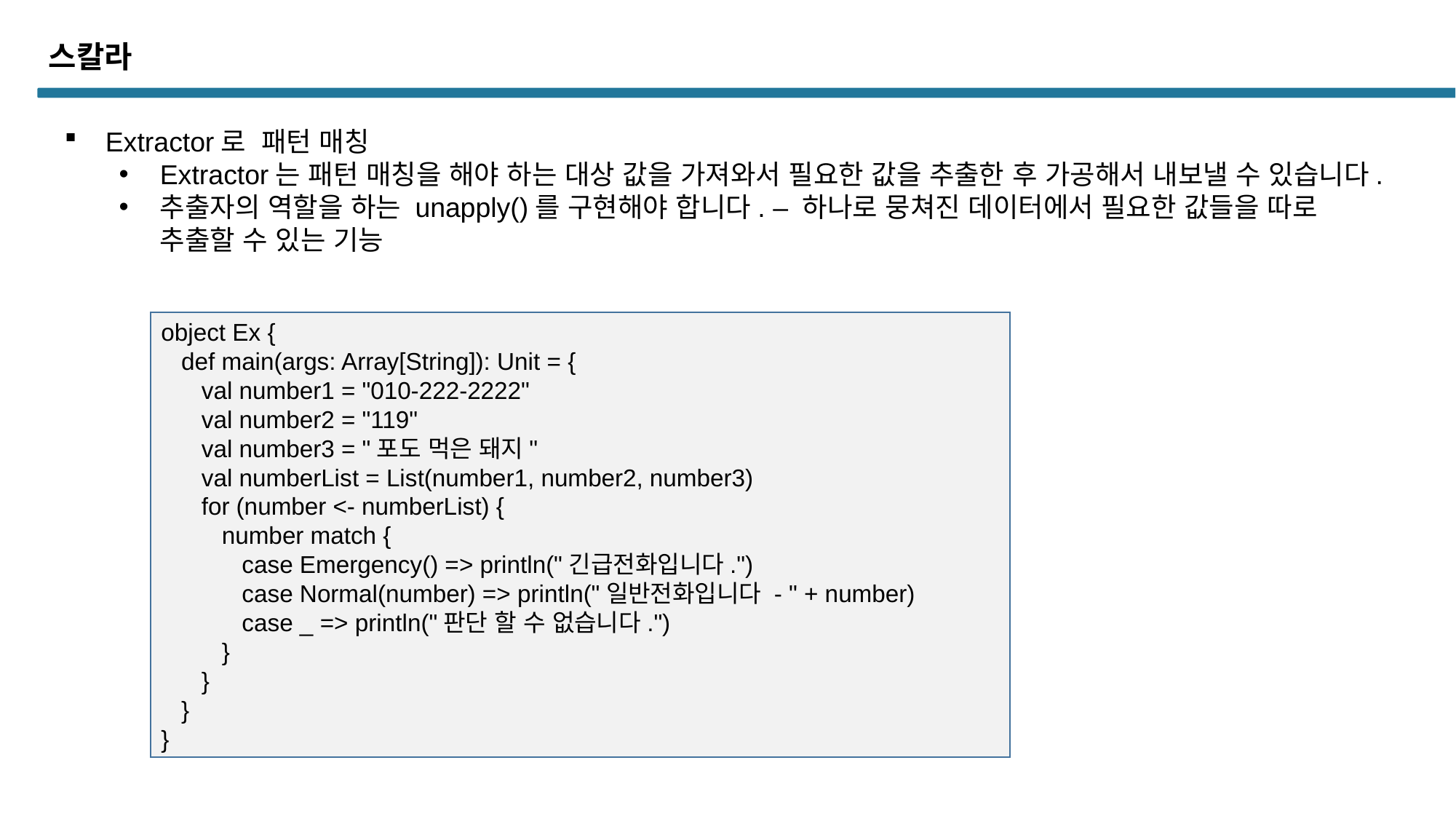

스칼라
Extractor로  패턴 매칭
Extractor는 패턴 매칭을 해야 하는 대상 값을 가져와서 필요한 값을 추출한 후 가공해서 내보낼 수 있습니다.
추출자의 역할을 하는 unapply()를 구현해야 합니다. – 하나로 뭉쳐진 데이터에서 필요한 값들을 따로 추출할 수 있는 기능

object Ex {
   def main(args: Array[String]): Unit = {
      val number1 = "010-222-2222"
      val number2 = "119"
      val number3 = "포도 먹은 돼지"
      val numberList = List(number1, number2, number3)
      for (number <- numberList) {
         number match {
            case Emergency() => println("긴급전화입니다.")
            case Normal(number) => println("일반전화입니다 - " + number)
            case _ => println("판단 할 수 없습니다.")
         }
      }
   }
}